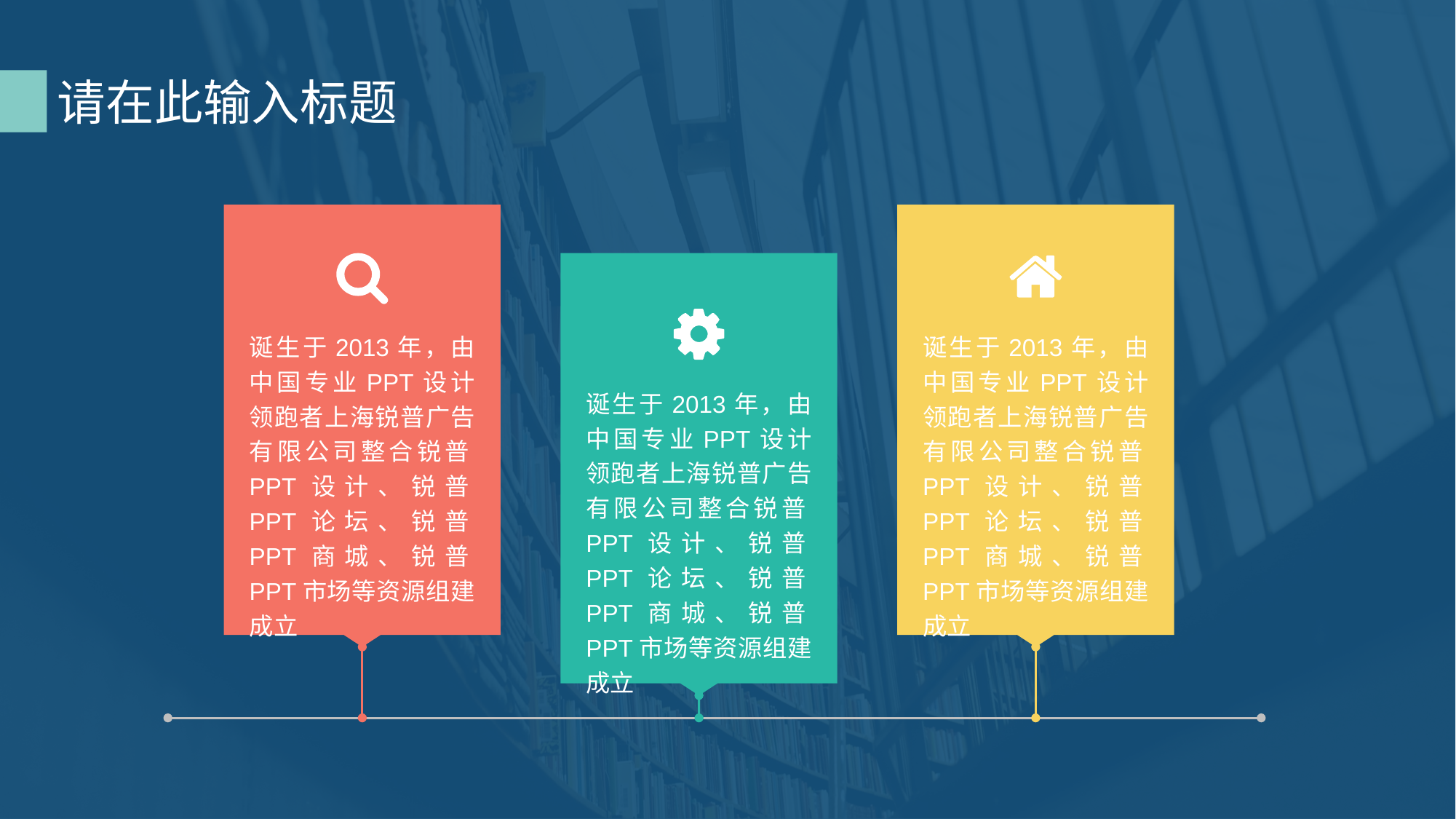

请在此输入标题

诞生于2013年，由中国专业PPT设计领跑者上海锐普广告有限公司整合锐普PPT设计、锐普PPT论坛、锐普PPT商城、锐普PPT市场等资源组建成立
诞生于2013年，由中国专业PPT设计领跑者上海锐普广告有限公司整合锐普PPT设计、锐普PPT论坛、锐普PPT商城、锐普PPT市场等资源组建成立
诞生于2013年，由中国专业PPT设计领跑者上海锐普广告有限公司整合锐普PPT设计、锐普PPT论坛、锐普PPT商城、锐普PPT市场等资源组建成立